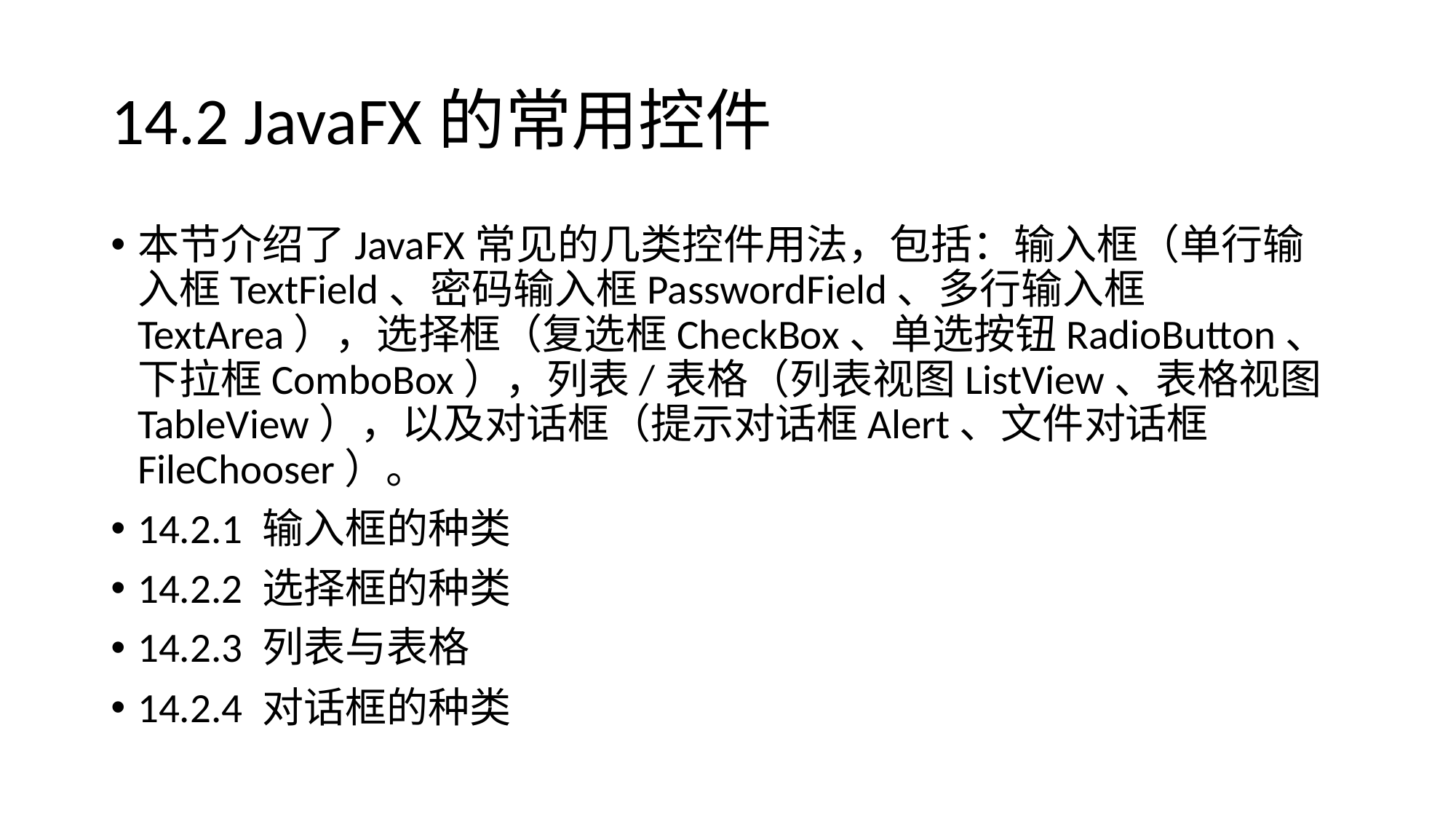

# 14.2 JavaFX的常用控件
本节介绍了JavaFX常见的几类控件用法，包括：输入框（单行输入框TextField、密码输入框PasswordField、多行输入框TextArea），选择框（复选框CheckBox、单选按钮RadioButton、下拉框ComboBox），列表/表格（列表视图ListView、表格视图TableView），以及对话框（提示对话框Alert、文件对话框FileChooser）。
14.2.1 输入框的种类
14.2.2 选择框的种类
14.2.3 列表与表格
14.2.4 对话框的种类